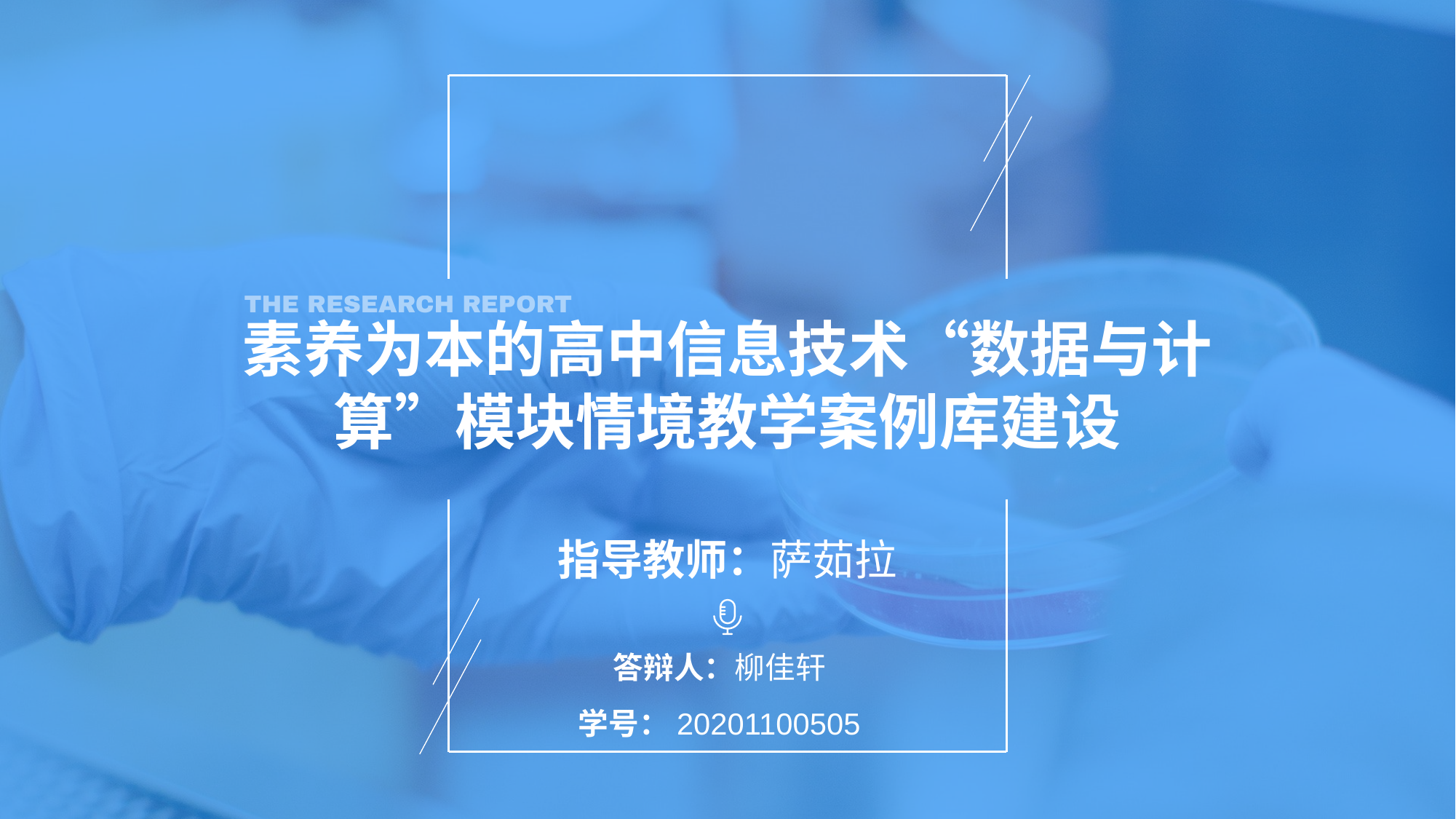

THE RESEARCH REPORT
素养为本的高中信息技术“数据与计算”模块情境教学案例库建设
指导教师：萨茹拉

答辩人：柳佳轩
学号：20201100505